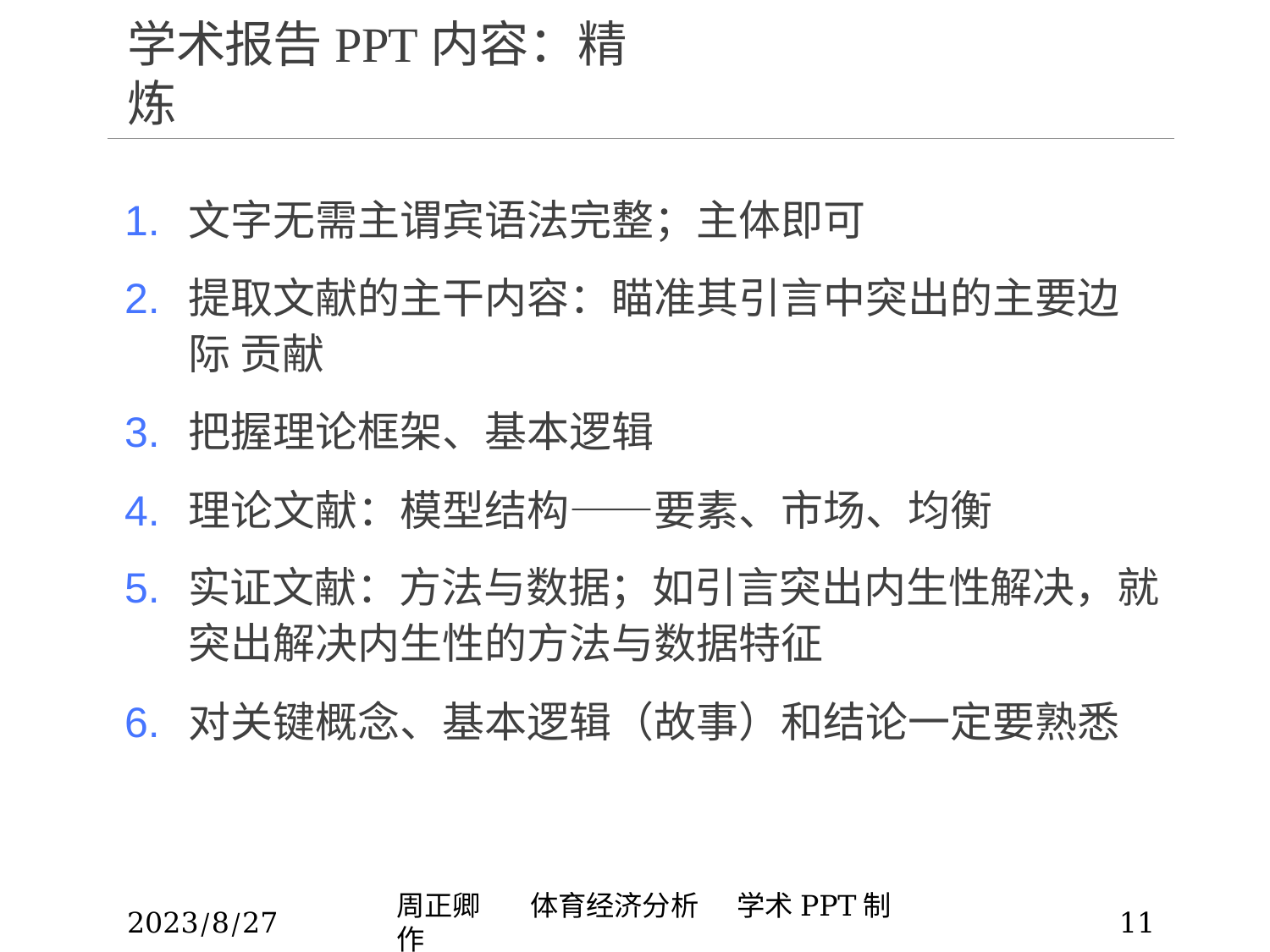

# 学术报告PPT内容：精炼
文字无需主谓宾语法完整；主体即可
提取文献的主干内容：瞄准其引言中突出的主要边际 贡献
把握理论框架、基本逻辑
理论文献：模型结构——要素、市场、均衡
实证文献：方法与数据；如引言突出内生性解决，就 突出解决内生性的方法与数据特征
对关键概念、基本逻辑（故事）和结论一定要熟悉
2023/8/27
周正卿	 体育经济分析      学术PPT制作
11